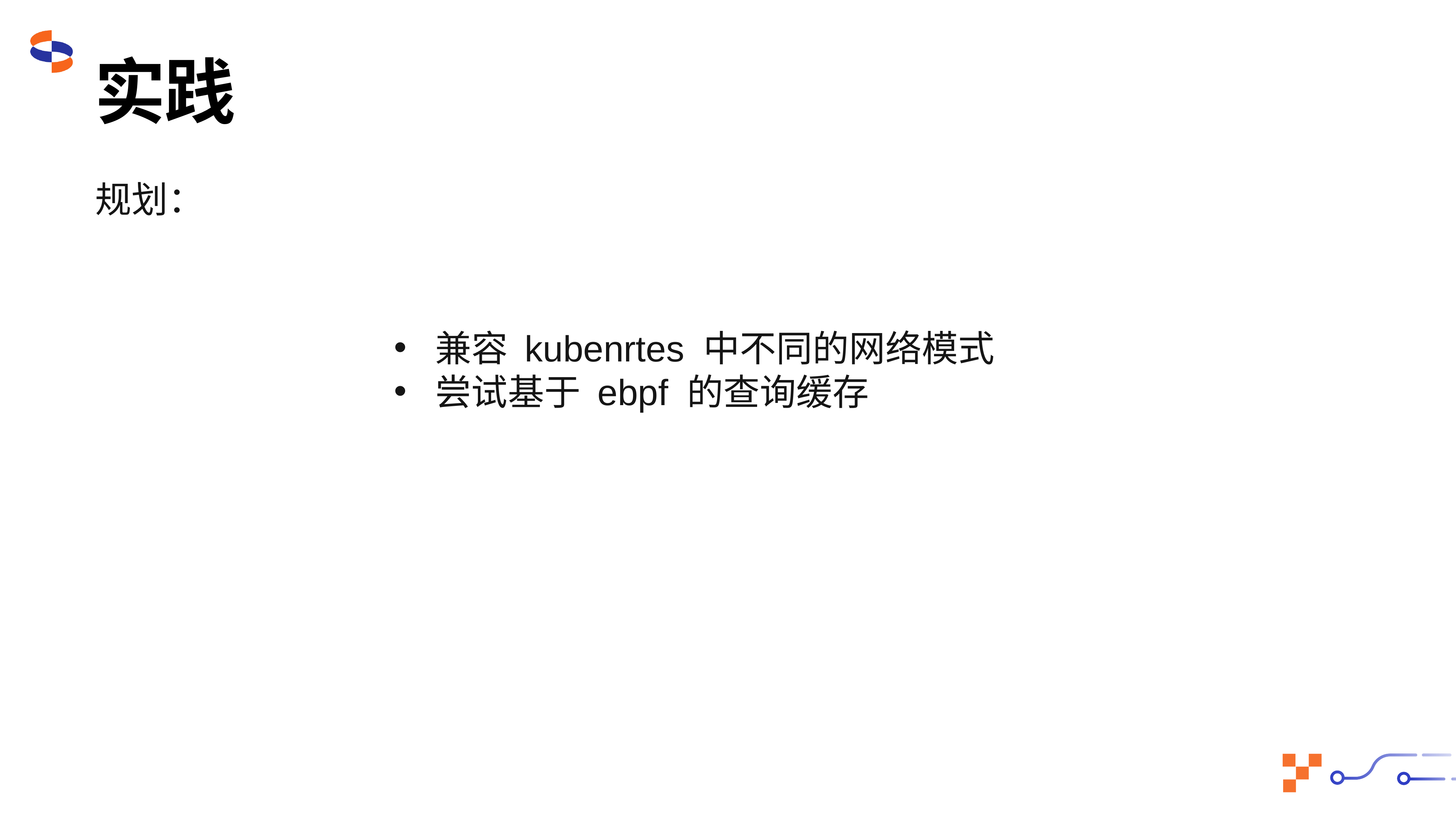

实践
规划：
兼容 kubenrtes 中不同的网络模式
尝试基于 ebpf 的查询缓存